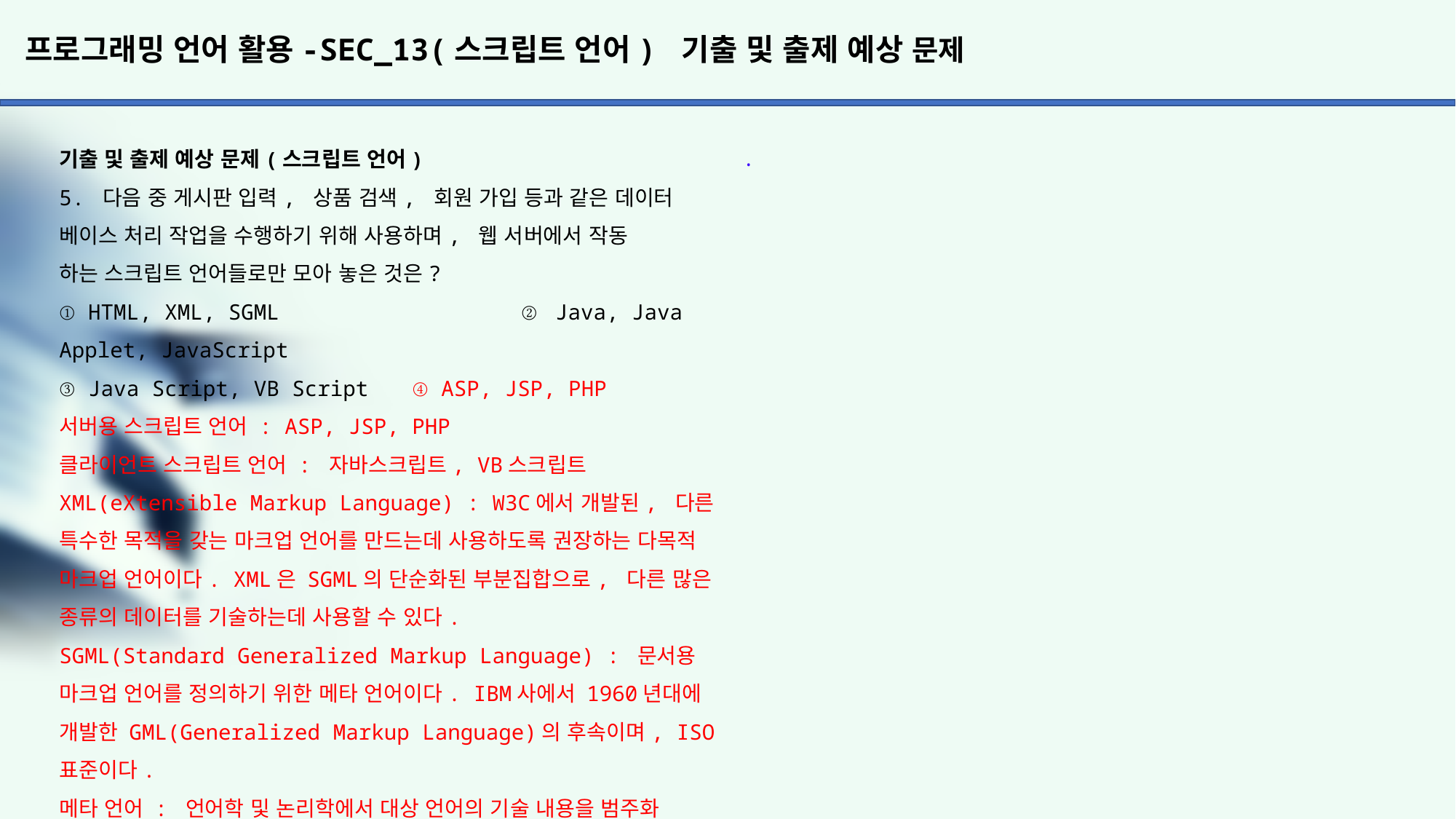

# 프로그래밍 언어 활용-SEC_13(스크립트 언어) 기출 및 출제 예상 문제
.
기출 및 출제 예상 문제(스크립트 언어)
5. 다음 중 게시판 입력, 상품 검색, 회원 가입 등과 같은 데이터 베이스 처리 작업을 수행하기 위해 사용하며, 웹 서버에서 작동
하는 스크립트 언어들로만 모아 놓은 것은?
① HTML, XML, SGML		  ② Java, Java Applet, JavaScript
③ Java Script, VB Script	  ④ ASP, JSP, PHP
서버용 스크립트 언어 : ASP, JSP, PHP
클라이언트 스크립트 언어 : 자바스크립트, VB스크립트
XML(eXtensible Markup Language) : W3C에서 개발된, 다른 특수한 목적을 갖는 마크업 언어를 만드는데 사용하도록 권장하는 다목적 마크업 언어이다. XML은 SGML의 단순화된 부분집합으로, 다른 많은 종류의 데이터를 기술하는데 사용할 수 있다.
SGML(Standard Generalized Markup Language) : 문서용 마크업 언어를 정의하기 위한 메타 언어이다. IBM사에서 1960년대에 개발한 GML(Generalized Markup Language)의 후속이며, ISO표준이다.
메타 언어 : 언어학 및 논리학에서 대상 언어의 기술 내용을 범주화 하거나 규칙화 하는데 사용되는 기술적인 언어이다.
Java Applet : Java로 작성한 프로그램을 미리 업로드하고 브라우저 상에서 applet 태그로 불러온다. 브라우저에서 애플릿 태그가 실행되면 Java 프로그램(JDK)을 다운로드한 다음 실행한다.
방식으로 Adobe의 Flash나 MS사의 Silverlight와 유사하다. 특징은 운영체제 상에서 직접 실행되는 것이 아니라 Java 답게 Java Virtual Machine(자바 가상 머신)에서 실행된다. 따라서 애플릿을 실행하려면 Java Virtual Machine을 컴퓨터에 미리 설치해두어야 한다.
6. 스크립트 언어의 장점으로 틀린 것은?
① 스크립트 언어는 컴파일 언어에 비해 단순하고 쉬운 문법 구조를 갖고 있다.
② 컴파일 없이 바로 실행하므로 결과를 바로 확인할 수 있다.
③ 배우고 프로그래밍 하기 쉽다.
④ 복잡한 산술연산 혹은 복잡한 구조의 프로그램에 효율적이다.
스크립트 언어의 장,단점
- 스크립트 언어는 컴파일 언어에 비해서 단순하고 쉬운 문법 구조를 가지고 있다.
- 컴파일 없이 바로 실행하므로 결과를 바로 확인할 수 있다.
- 배우고 프로그래밍 하기 쉽다.
- 개발 시간이 짧다.
- 소스 코드를 쉽고 빠르게 수정할 수 있다.
- 컴파일러 없이 명령어를 한 줄씩 읽으면서 실행하므로, 번역 속도는 빠르지만 프로그램 실행 시 매번 같은 코드를 번역해야 한다. 따라서 프로그램의 실행 속도적인 측면에서는 컴파일 언어에 비해서 느리다.
- CPU의 사용시간의 낭비가 크므로 복잡한 산술연산 혹은 복잡한 구조의 프로그램에서는 효율적이지 않을 수 있다.
- 컴파일 과정이 없기 때문에 프로그램을 실행시켜야 비로소 오류를 알 수가 있다.
- 컴파일 과정이 없기 때문에, 소스 코드가 그대로 실행파일이 되어서 메모리에 적재된다. 그 이후 런타임 시 메모리가 명령어를 실행하기 위해서 내부적으로 기계어로 변환하는 과정을 거친다. 이 부분에서 런타임 오류가 많이 발생한다.